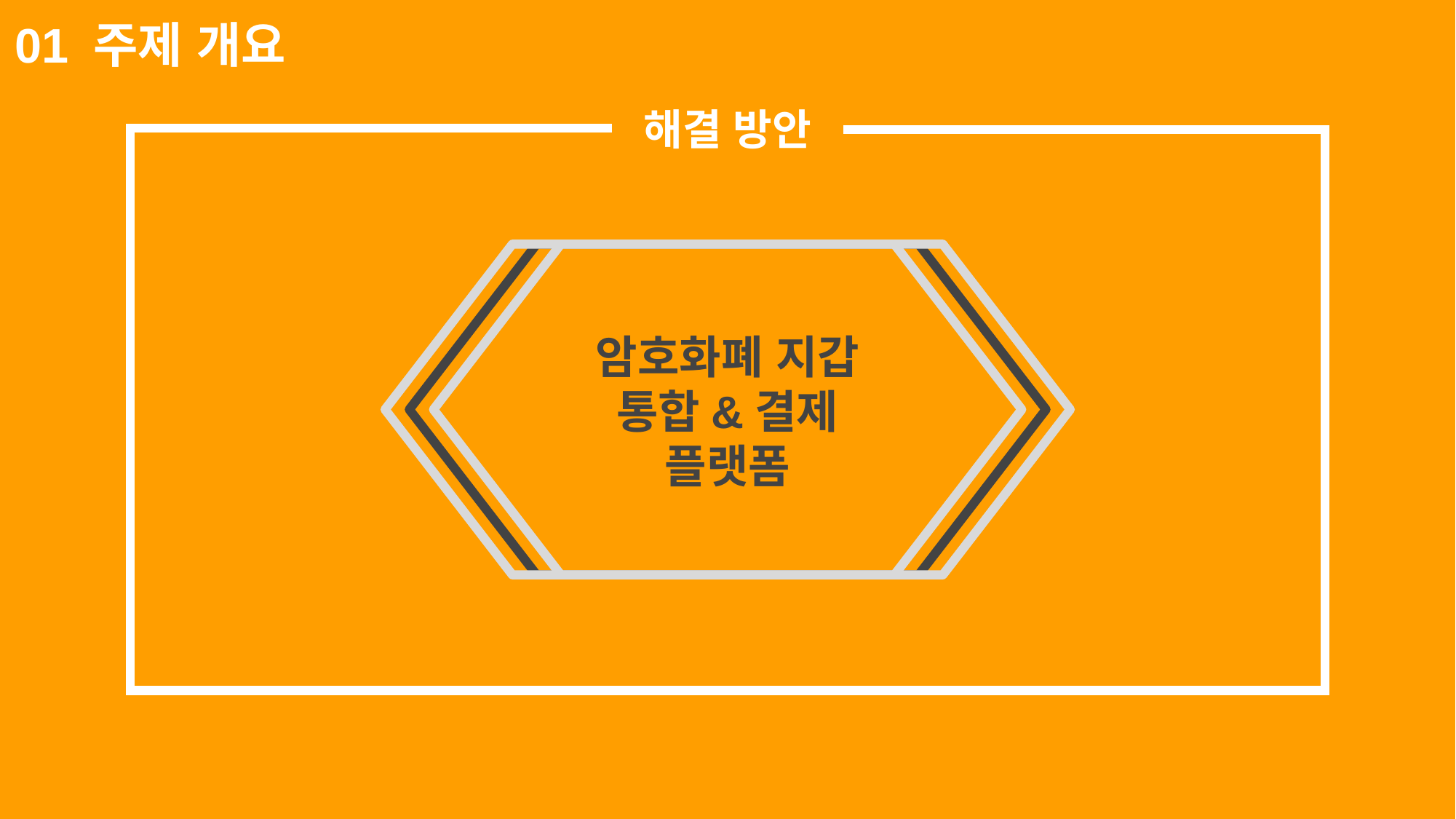

01 주제 개요
해결 방안

암호화폐 지갑 통합&결제 플랫폼